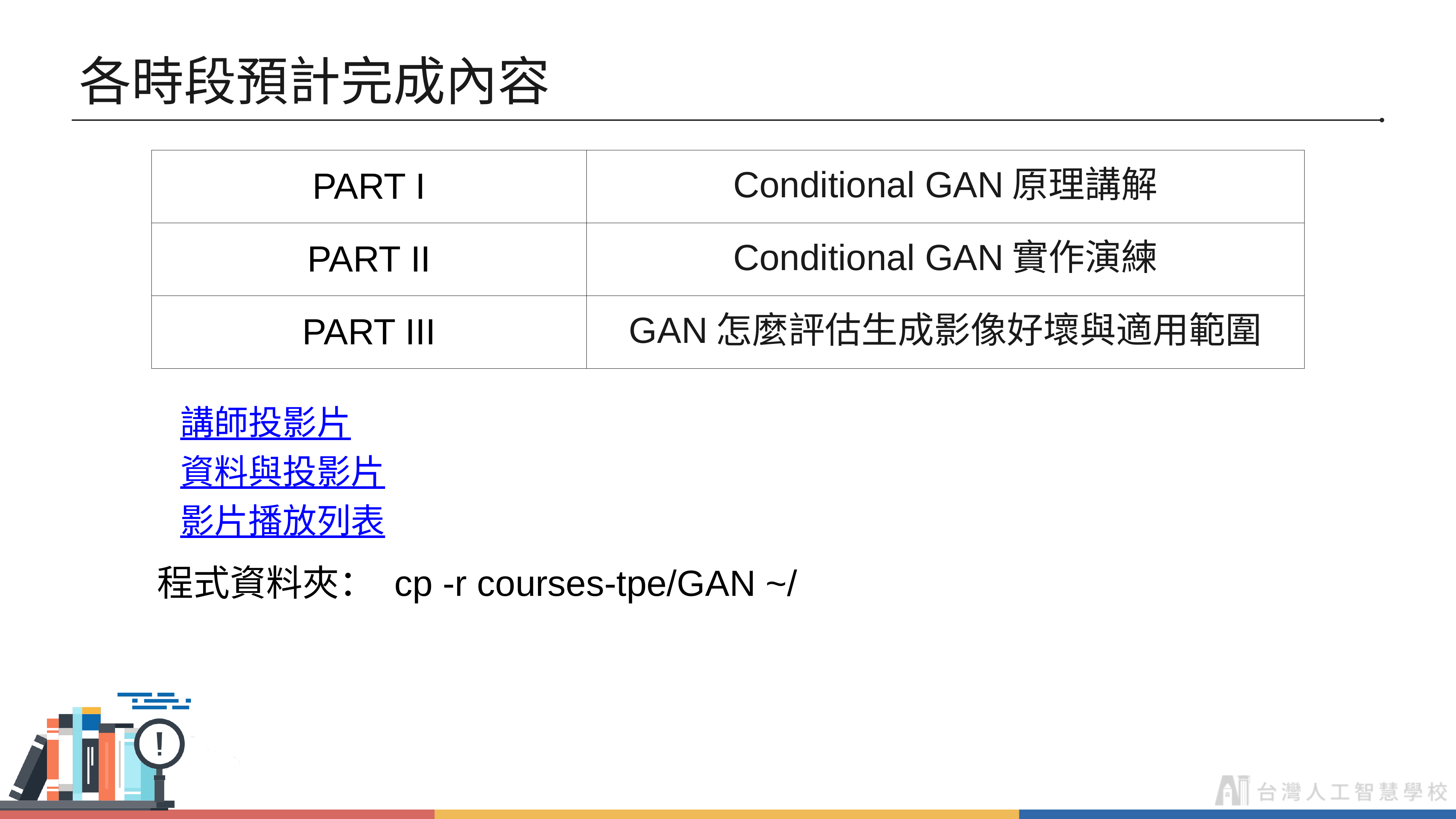

# 各時段預計完成內容
| PART I | Conditional GAN原理講解 |
| --- | --- |
| PART II | Conditional GAN實作演練 |
| PART III | GAN怎麼評估生成影像好壞與適用範圍 |
講師投影片
資料與投影片
影片播放列表
程式資料夾： cp -r courses-tpe/GAN ~/